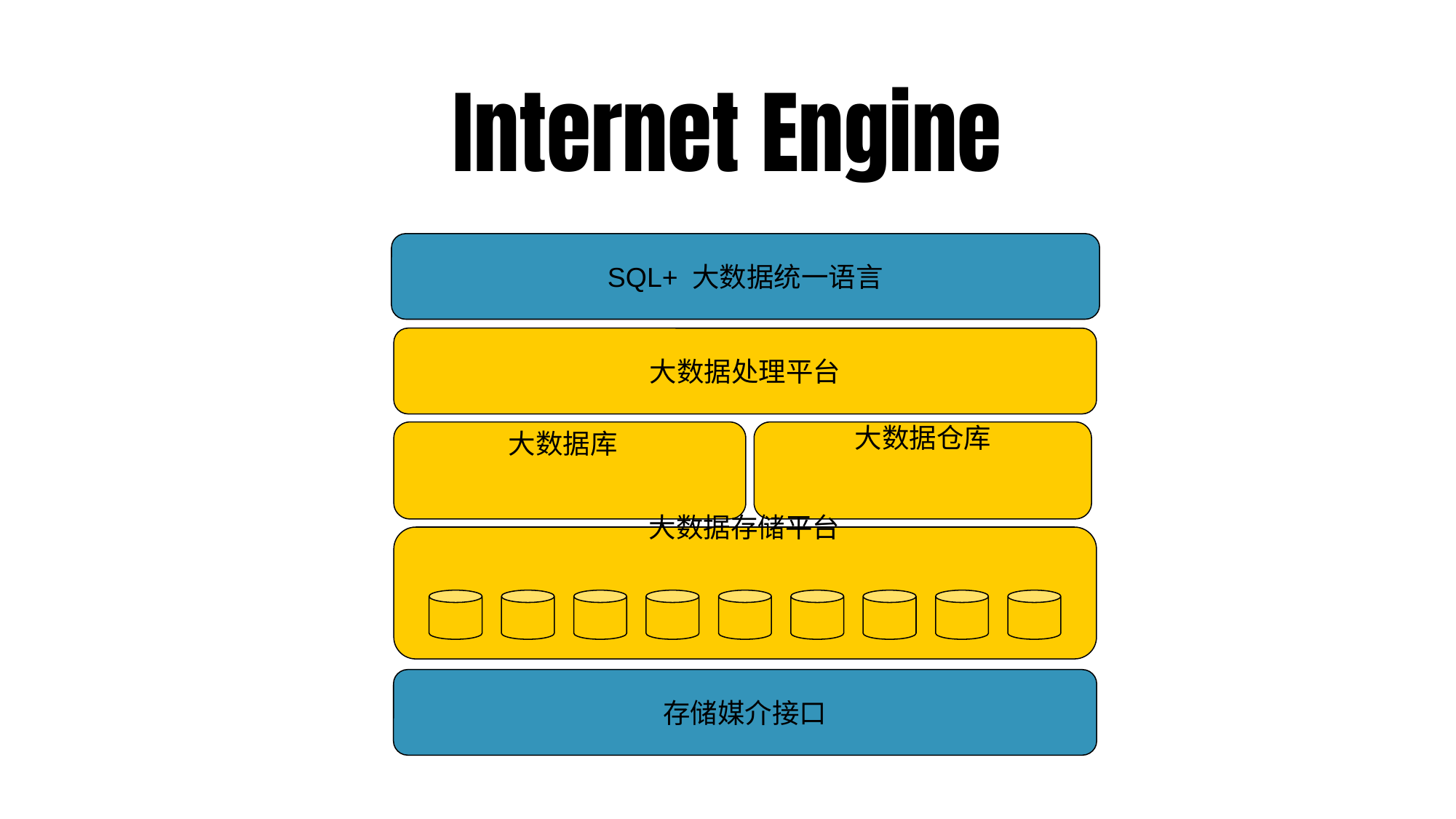

Internet Engine

SQL+ 大数据统一语言
大数据处理平台
大数据仓库

大数据库

大数据存储平台

存储媒介接口